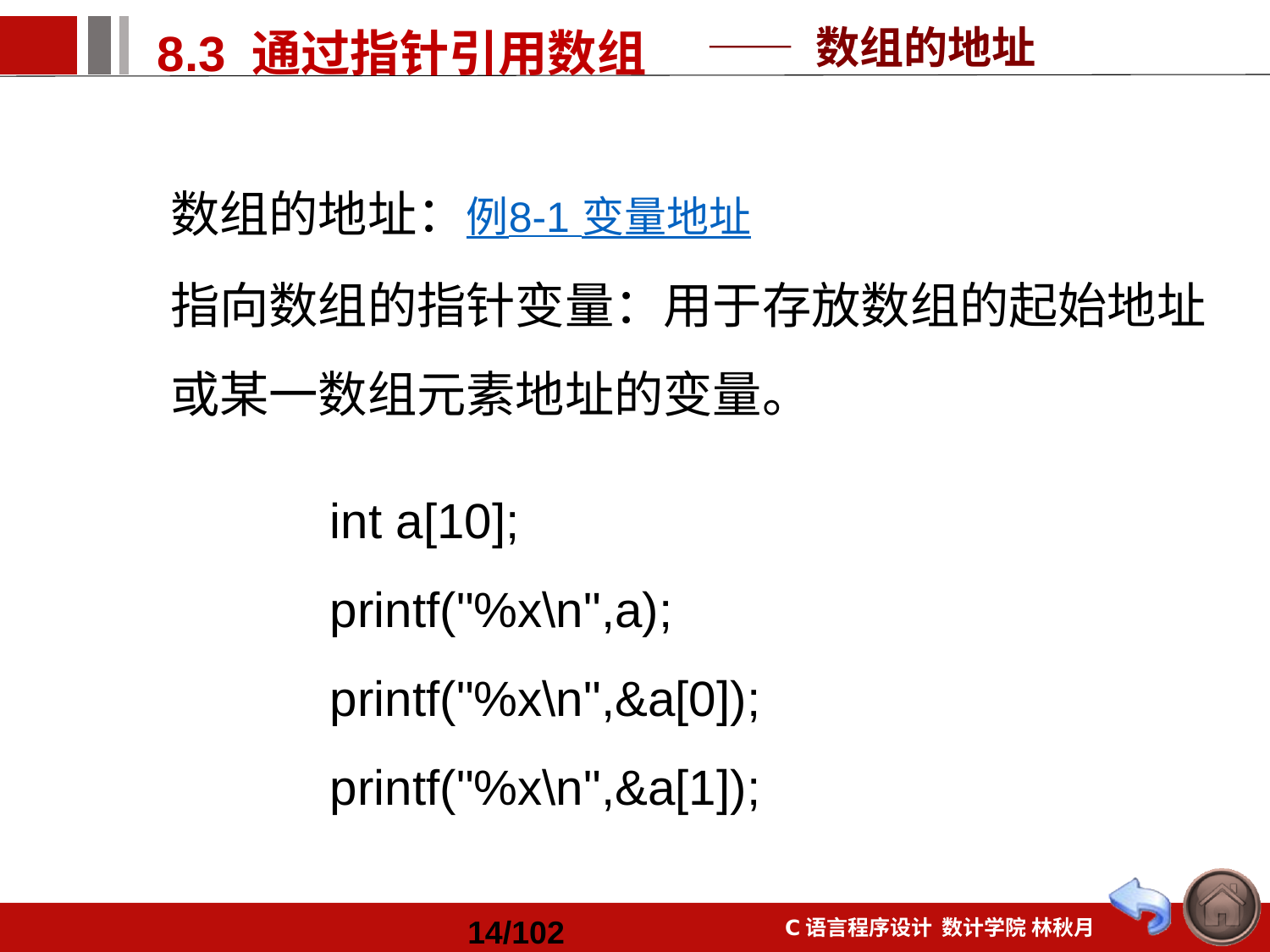

—— 数组的地址
数组的地址：例8-1 变量地址
指向数组的指针变量：用于存放数组的起始地址或某一数组元素地址的变量。
int a[10];
printf("%x\n",a);
printf("%x\n",&a[0]);
printf("%x\n",&a[1]);